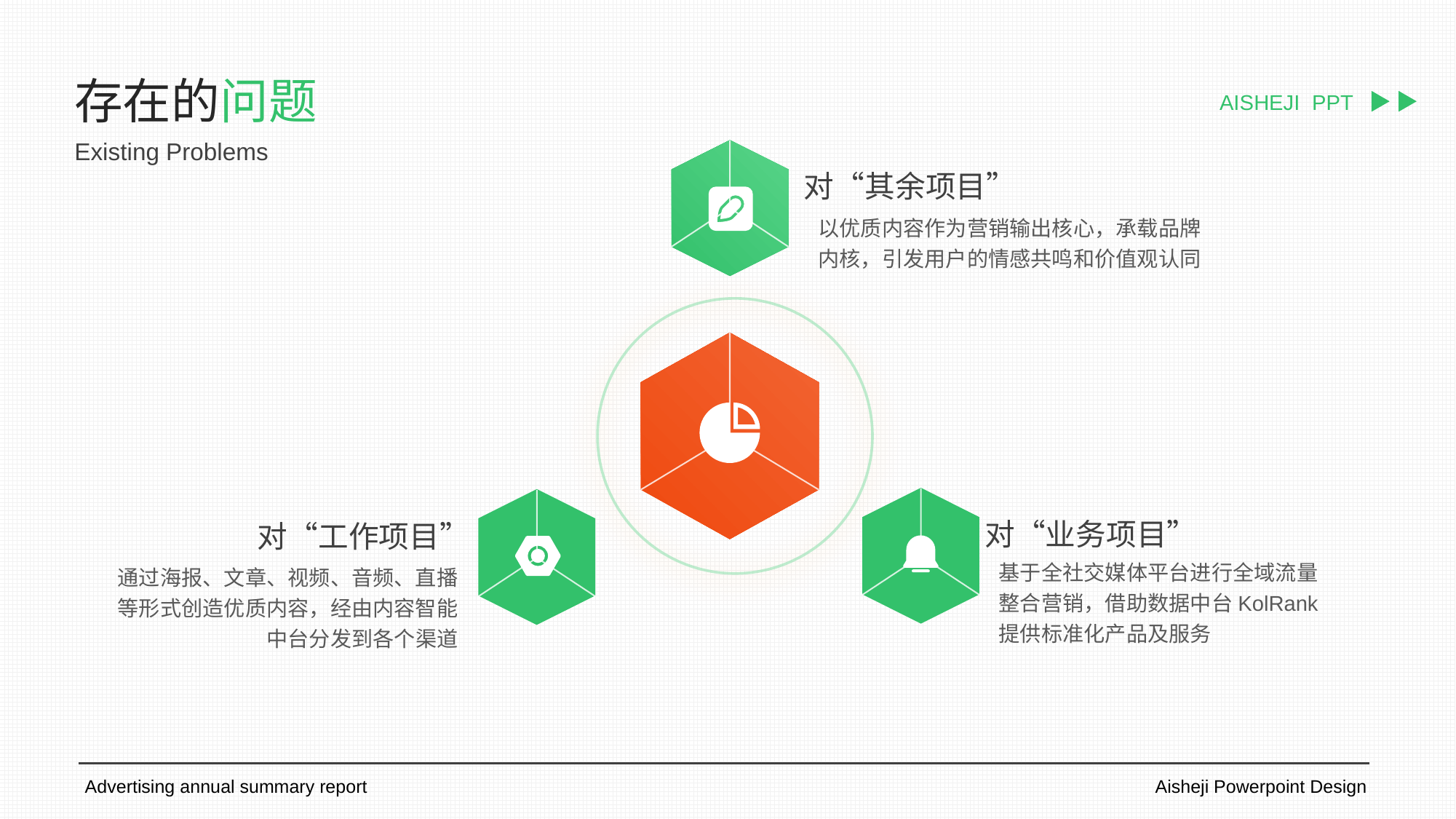

存在的问题
AISHEJI  PPT

Existing Problems

对“其余项目”

以优质内容作为营销输出核心，承载品牌内核，引发用户的情感共鸣和价值观认同

对“业务项目”
对“工作项目”

基于全社交媒体平台进行全域流量整合营销，借助数据中台KolRank提供标准化产品及服务
通过海报、文章、视频、音频、直播等形式创造优质内容，经由内容智能中台分发到各个渠道
Advertising annual summary report
Aisheji Powerpoint Design